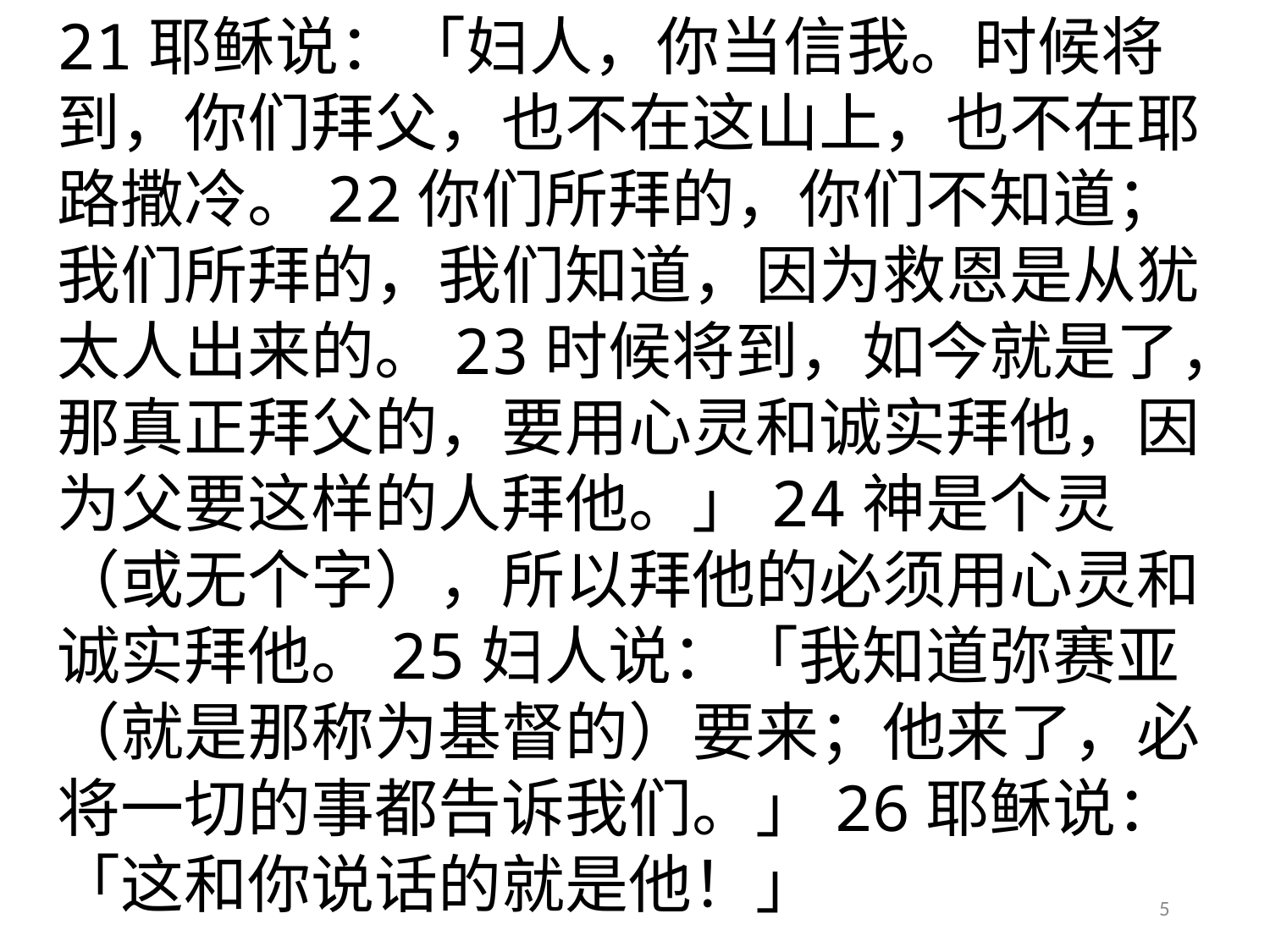

21耶稣说：「妇人，你当信我。时候将到，你们拜父，也不在这山上，也不在耶路撒冷。22你们所拜的，你们不知道；我们所拜的，我们知道，因为救恩是从犹太人出来的。23时候将到，如今就是了，那真正拜父的，要用心灵和诚实拜他，因为父要这样的人拜他。」24神是个灵（或无个字），所以拜他的必须用心灵和诚实拜他。25妇人说：「我知道弥赛亚（就是那称为基督的）要来；他来了，必将一切的事都告诉我们。」26耶稣说：「这和你说话的就是他！」
5